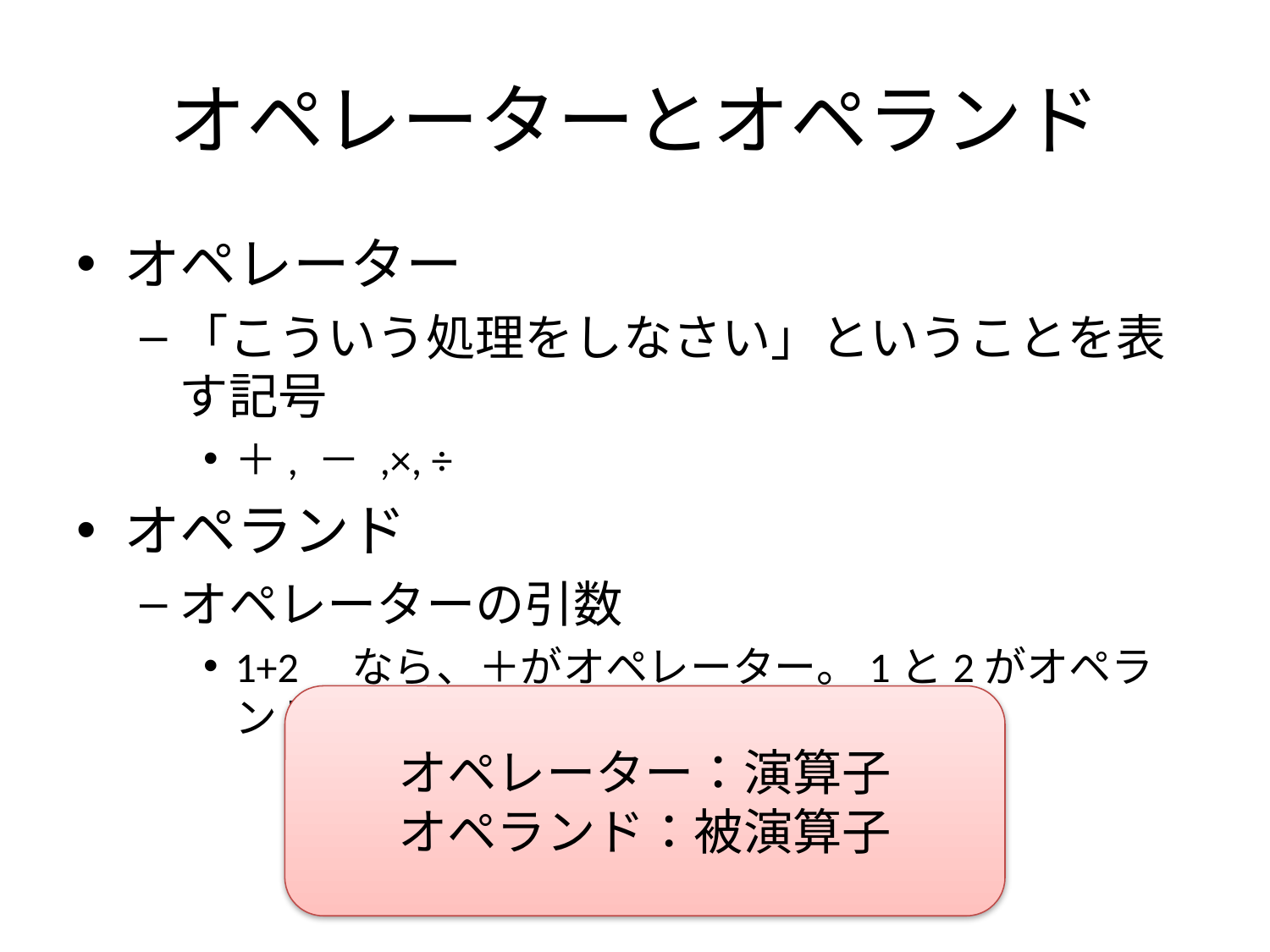

# オペレーターとオペランド
オペレーター
「こういう処理をしなさい」ということを表す記号
＋, － ,×, ÷
オペランド
オペレーターの引数
1+2　なら、＋がオペレーター。1と2がオペランド
オペレーター：演算子
オペランド：被演算子